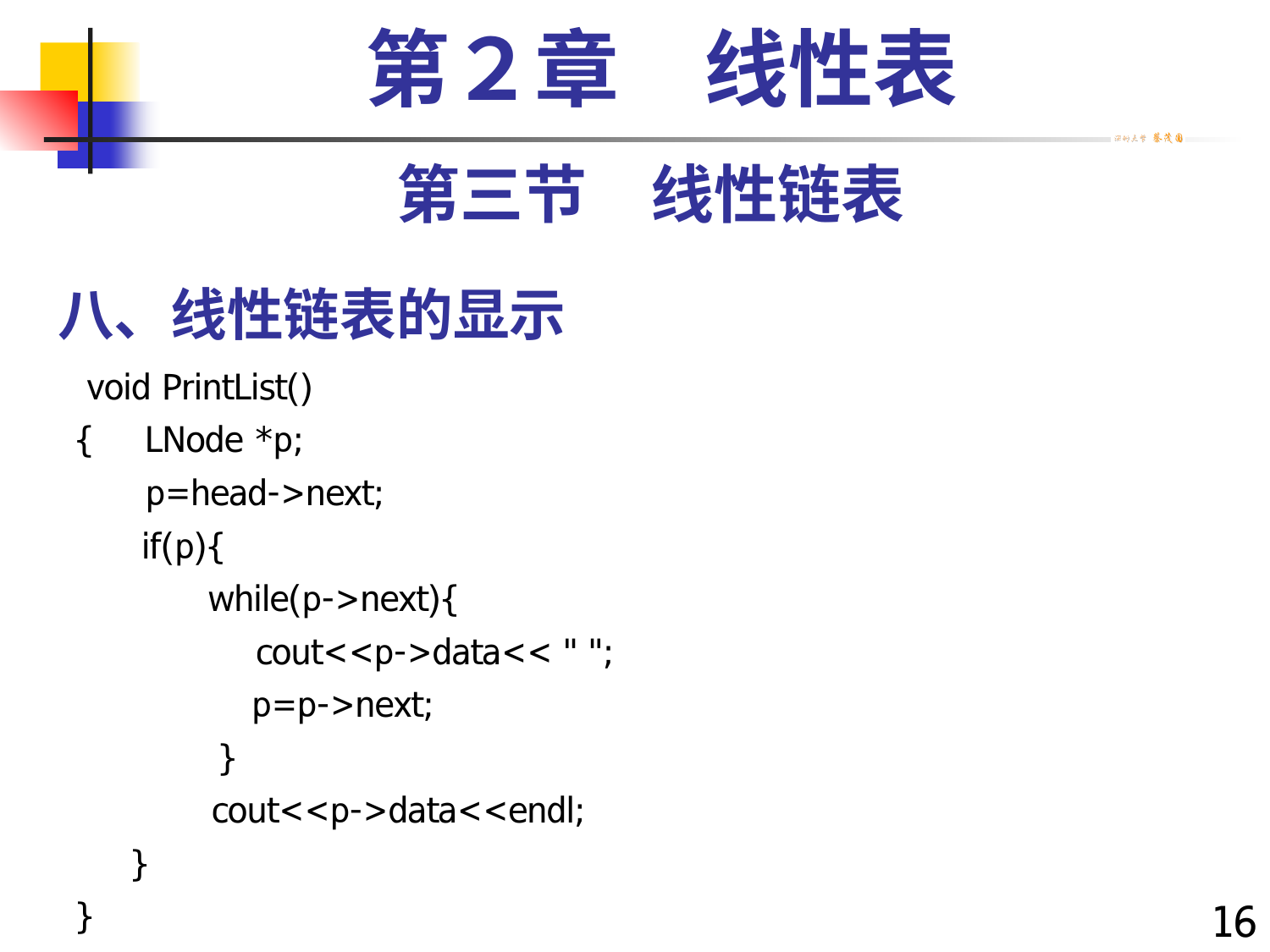

第２章　线性表
第三节　线性链表
# 八、线性链表的显示
 void PrintList()
{	 LNode *p;
	  p=head->next;
      if(p){
            while(p->next){
	            cout<<p->data<< " ";
                p=p->next;
             }
	        cout<<p->data<<endl;
     }
}
16